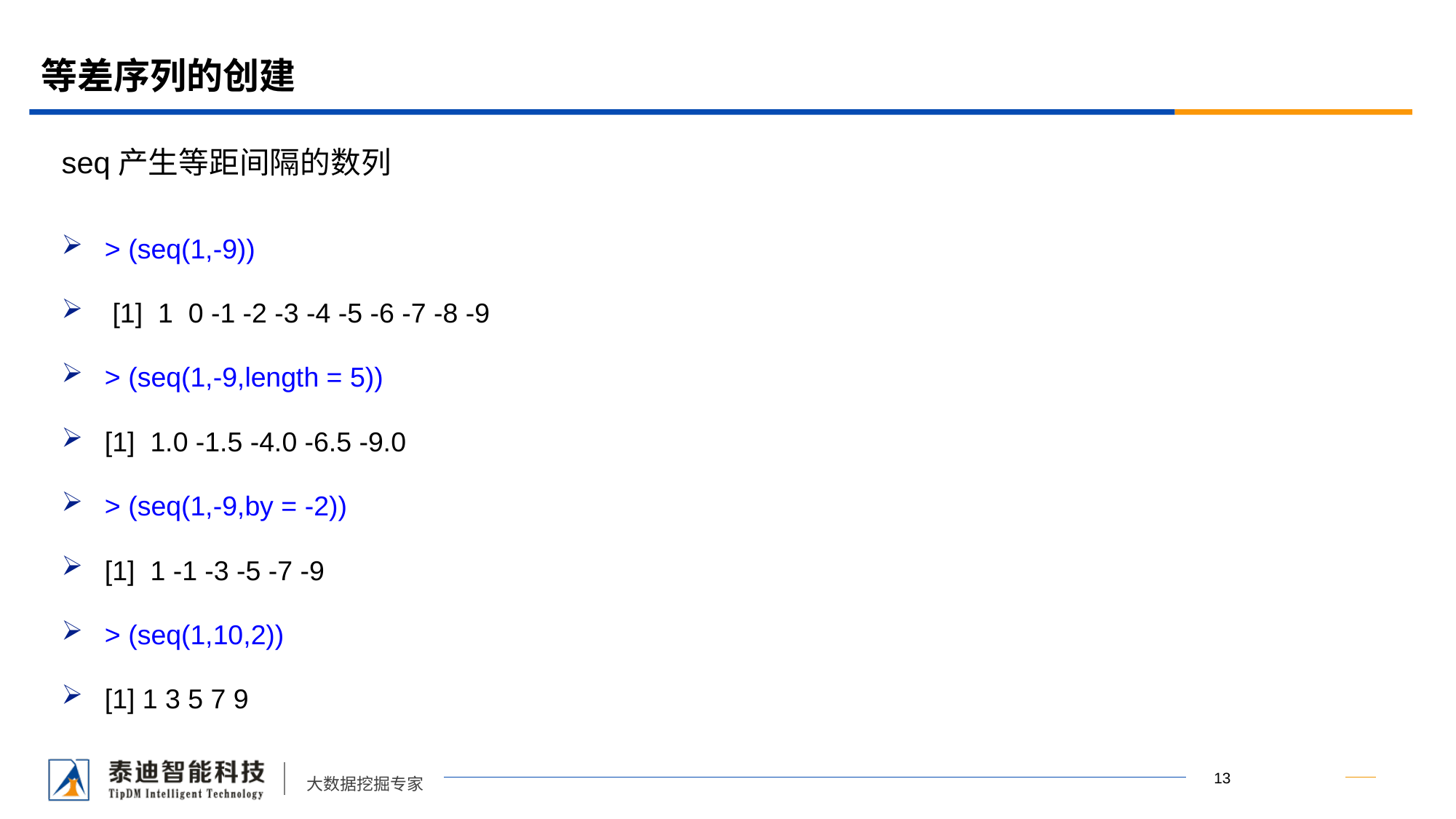

# 等差序列的创建
seq产生等距间隔的数列
> (seq(1,-9))
 [1]  1  0 -1 -2 -3 -4 -5 -6 -7 -8 -9
> (seq(1,-9,length = 5))
[1]  1.0 -1.5 -4.0 -6.5 -9.0
> (seq(1,-9,by = -2))
[1]  1 -1 -3 -5 -7 -9
> (seq(1,10,2))
[1] 1 3 5 7 9